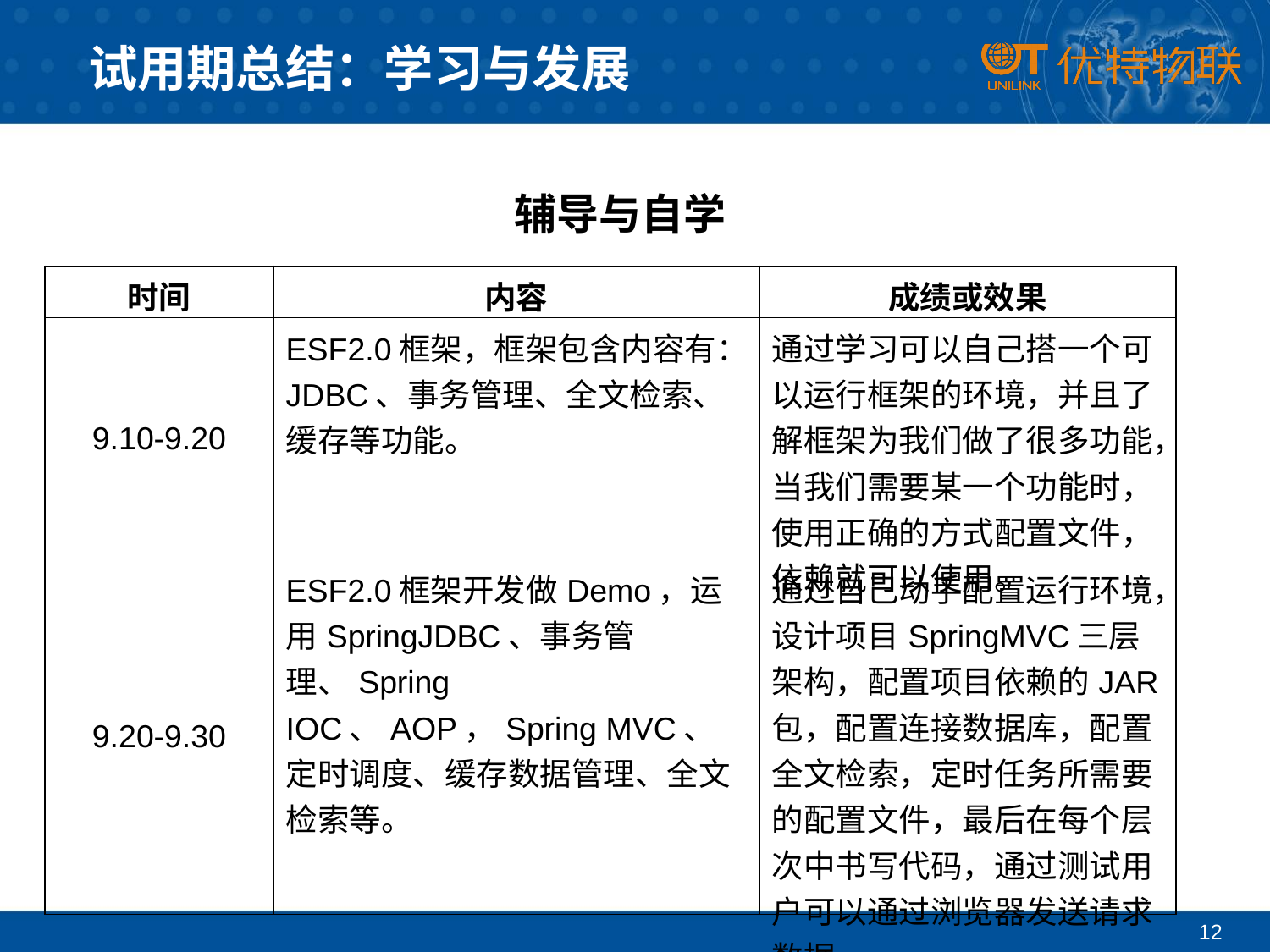

# 试用期总结：学习与发展
辅导与自学
| 时间 | 内容 | 成绩或效果 |
| --- | --- | --- |
| 9.10-9.20 | ESF2.0框架，框架包含内容有：JDBC、事务管理、全文检索、缓存等功能。 | 通过学习可以自己搭一个可以运行框架的环境，并且了解框架为我们做了很多功能，当我们需要某一个功能时，使用正确的方式配置文件，依赖就可以使用。 |
| 9.20-9.30 | ESF2.0框架开发做Demo，运用SpringJDBC、事务管理、Spring IOC、AOP，Spring MVC、定时调度、缓存数据管理、全文检索等。 | 通过自己动手配置运行环境，设计项目SpringMVC三层架构，配置项目依赖的JAR包，配置连接数据库，配置全文检索，定时任务所需要的配置文件，最后在每个层次中书写代码，通过测试用户可以通过浏览器发送请求数据。 |
12